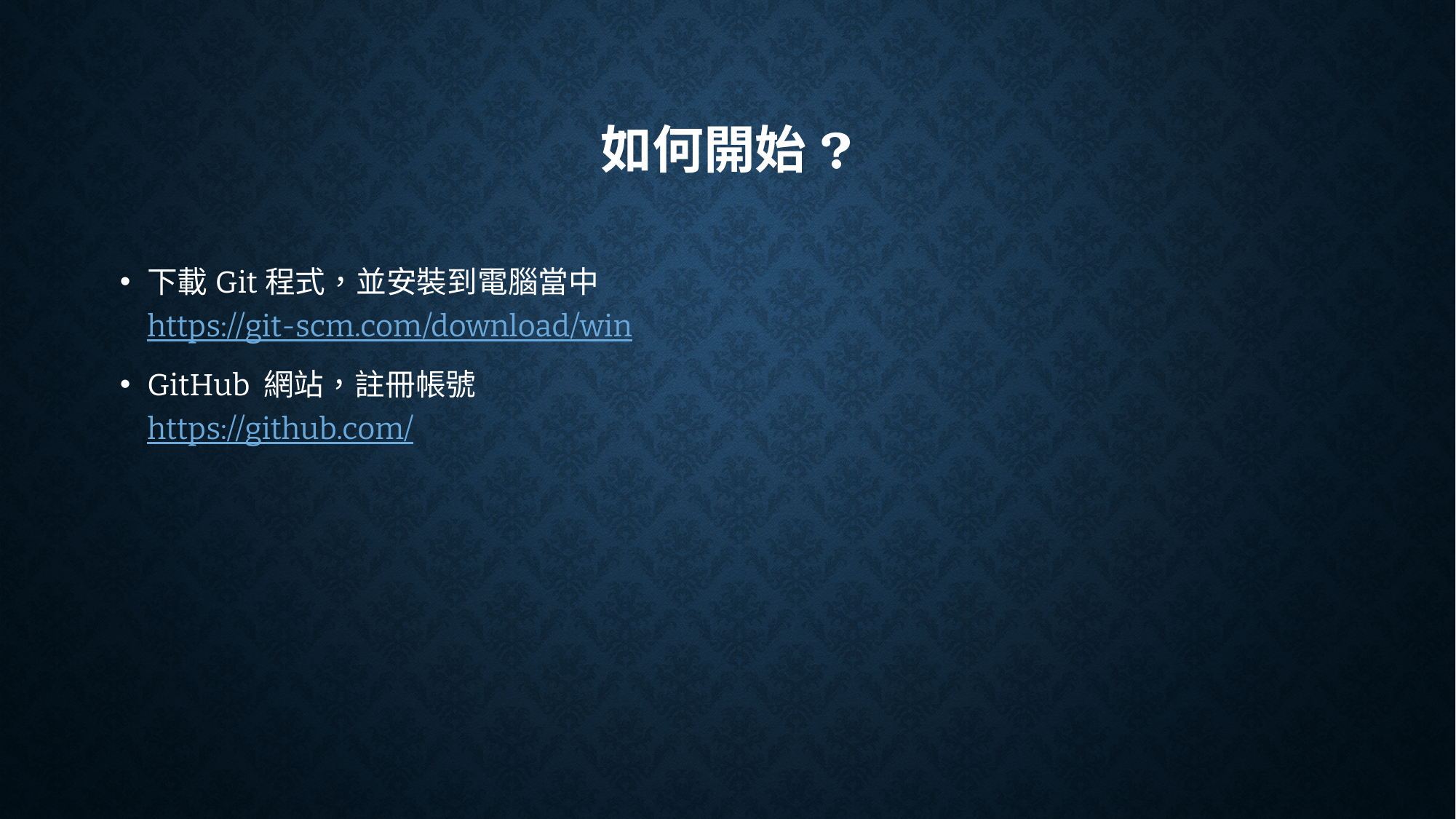

# 如何開始?
下載Git程式，並安裝到電腦當中
https://git-scm.com/download/win
GitHub 網站，註冊帳號
https://github.com/